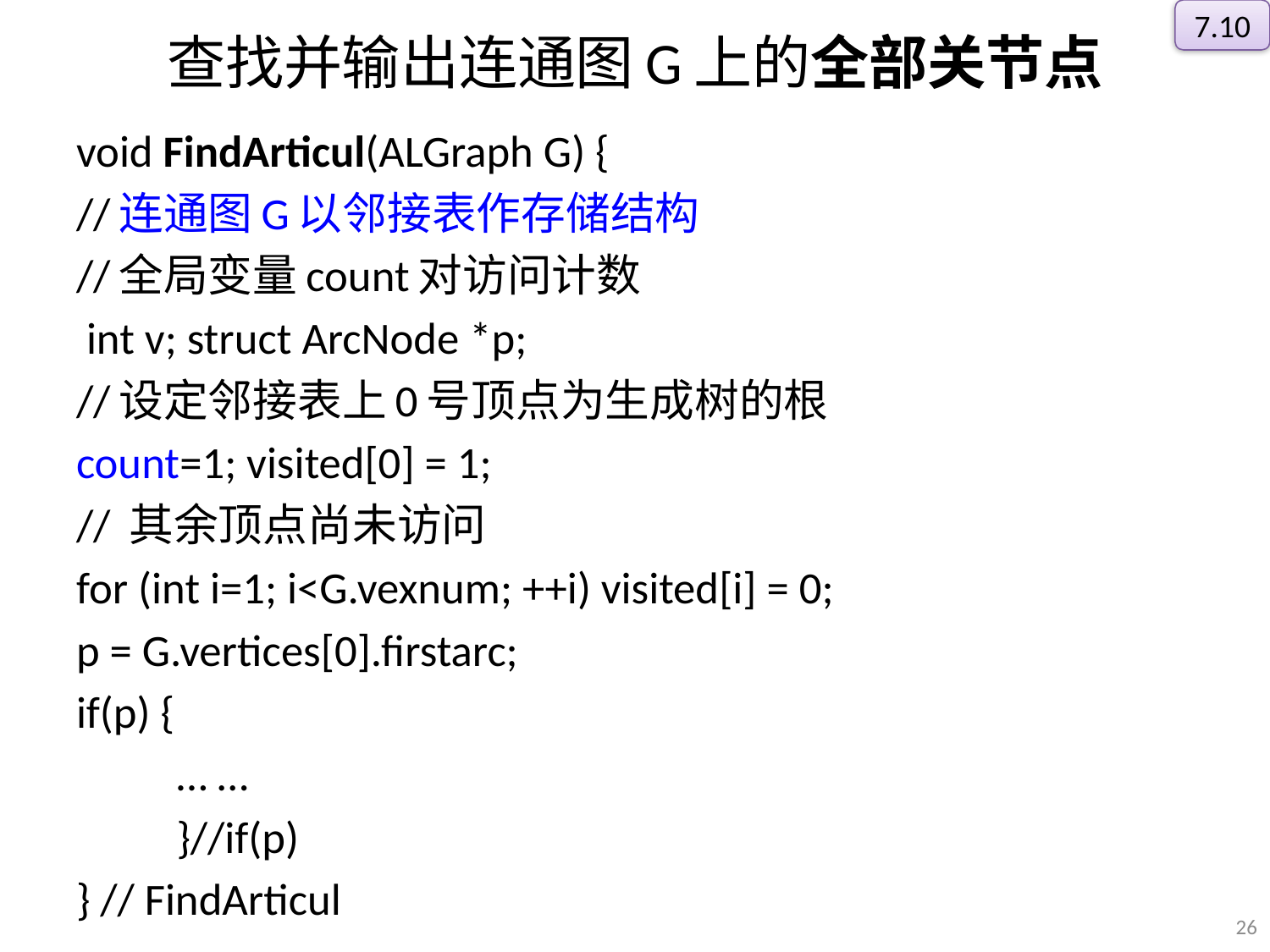

7.10
# 查找并输出连通图G上的全部关节点
void FindArticul(ALGraph G) {
//连通图G以邻接表作存储结构
//全局变量count对访问计数
 int v; struct ArcNode *p;
//设定邻接表上0号顶点为生成树的根
count=1; visited[0] = 1;
// 其余顶点尚未访问
for (int i=1; i<G.vexnum; ++i) visited[i] = 0;
p = G.vertices[0].firstarc;
if(p) {
	… …
	}//if(p)
} // FindArticul
26